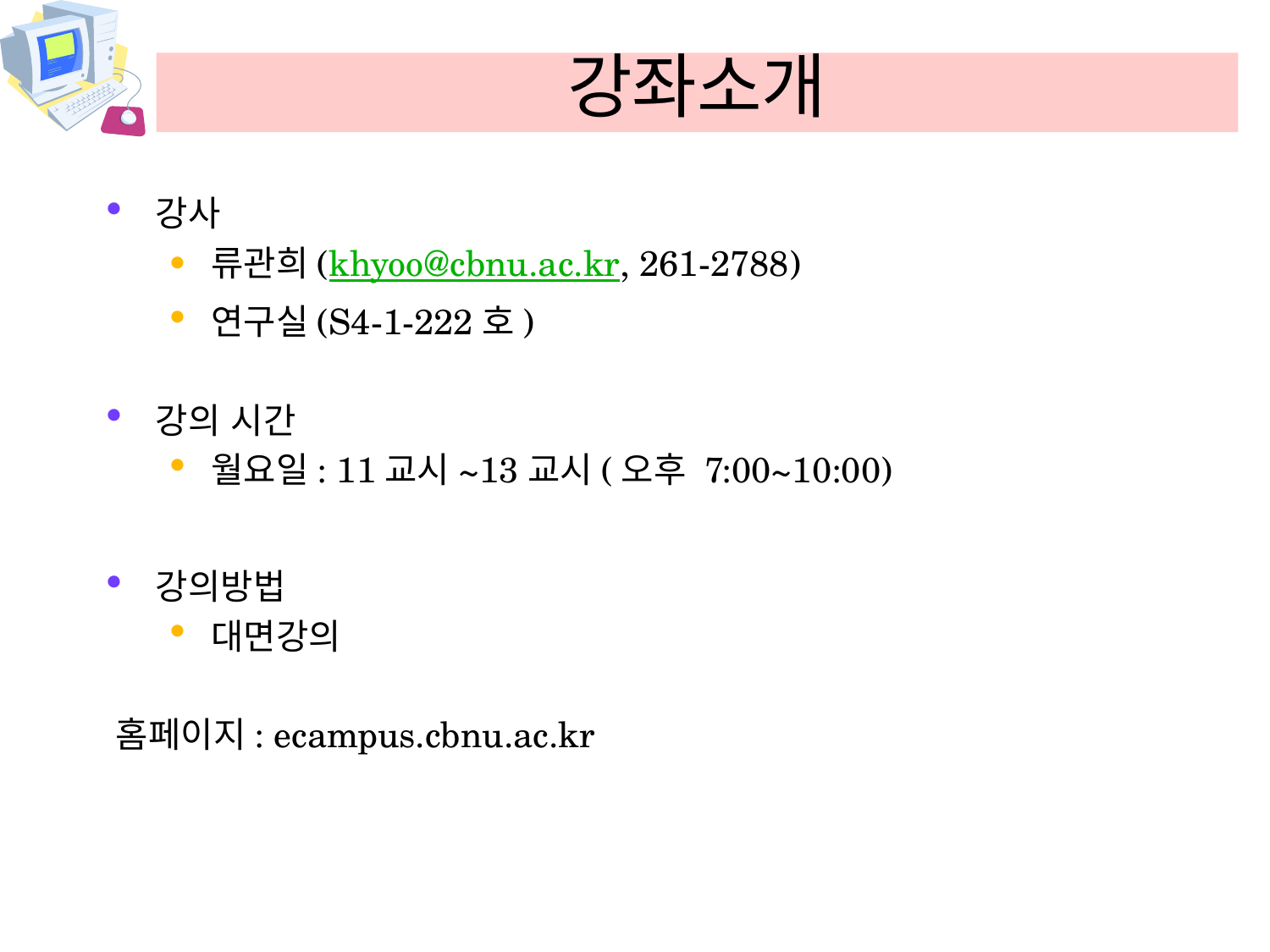

# 강좌소개
강사
류관희(khyoo@cbnu.ac.kr, 261-2788)
연구실(S4-1-222호)

강의 시간
월요일: 11교시~13교시(오후 7:00~10:00)

강의방법
대면강의

홈페이지: ecampus.cbnu.ac.kr